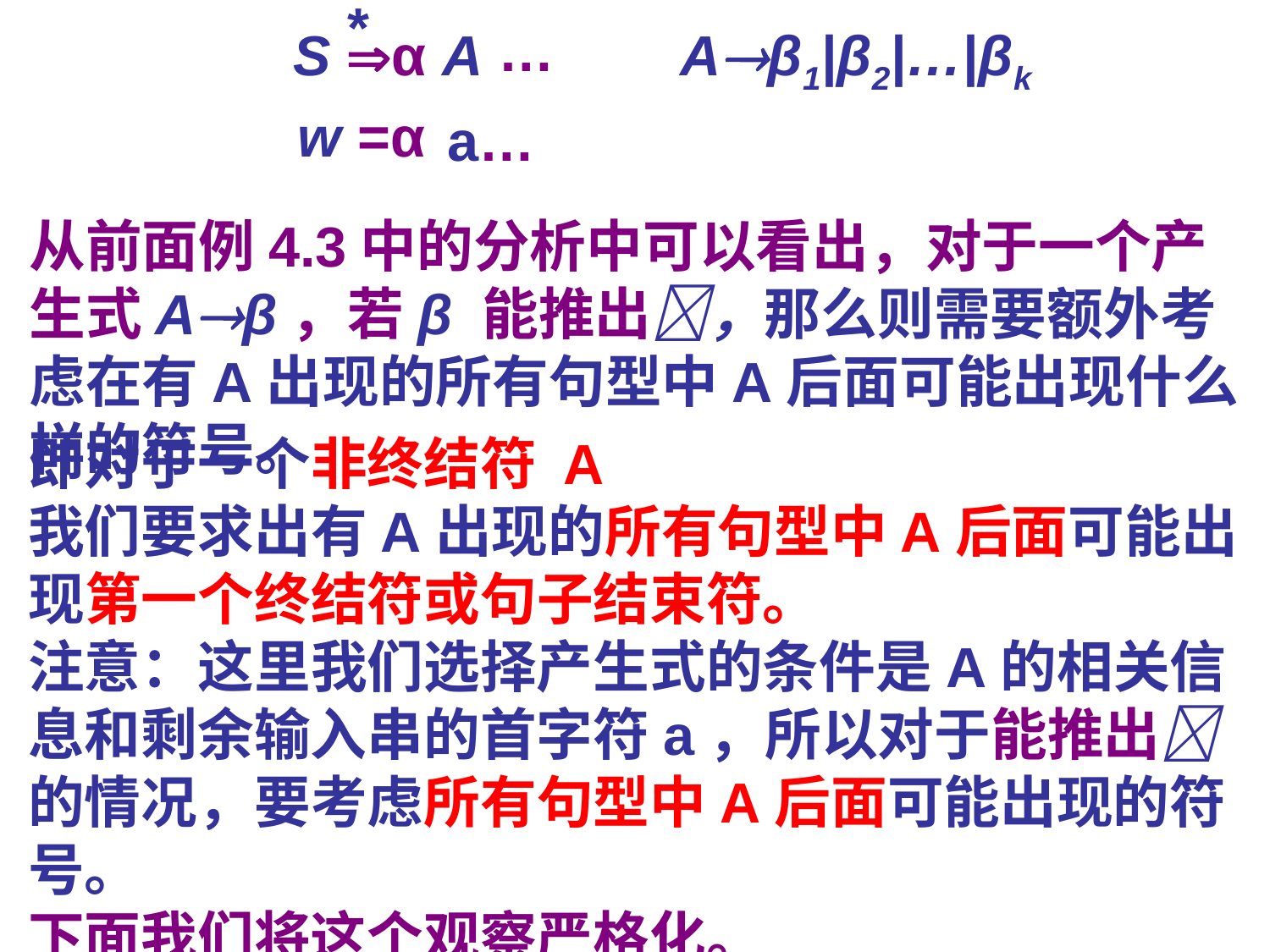

*
…
S ⇒α A δ
A→β1|β2|…|βk
w =α γ
a…
从前面例4.3中的分析中可以看出，对于一个产生式A→β，若β 能推出ε，那么则需要额外考虑在有A出现的所有句型中A后面可能出现什么样的符号。
即对于一个非终结符 A
我们要求出有A出现的所有句型中A后面可能出现第一个终结符或句子结束符。
注意：这里我们选择产生式的条件是A的相关信息和剩余输入串的首字符a，所以对于能推出ε的情况，要考虑所有句型中A后面可能出现的符号。
下面我们将这个观察严格化。